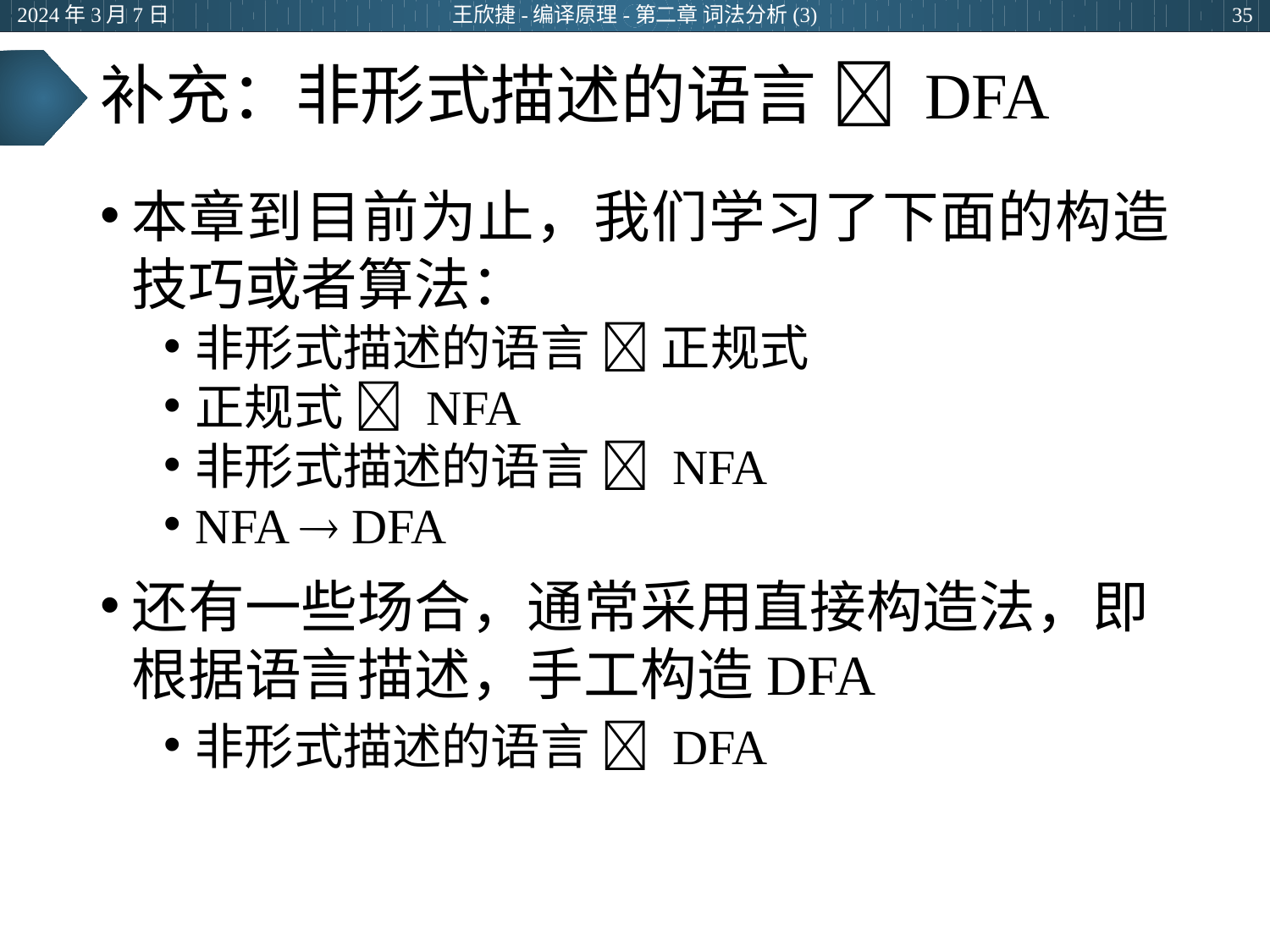

2024年3月7日
王欣捷-编译原理-第二章 词法分析(3)
35
# 补充：非形式描述的语言 ↔ DFA
本章到目前为止，我们学习了下面的构造技巧或者算法：
非形式描述的语言 ↔ 正规式
正规式 → NFA
非形式描述的语言 ↔ NFA
NFA → DFA
还有一些场合，通常采用直接构造法，即根据语言描述，手工构造DFA
非形式描述的语言 ↔ DFA